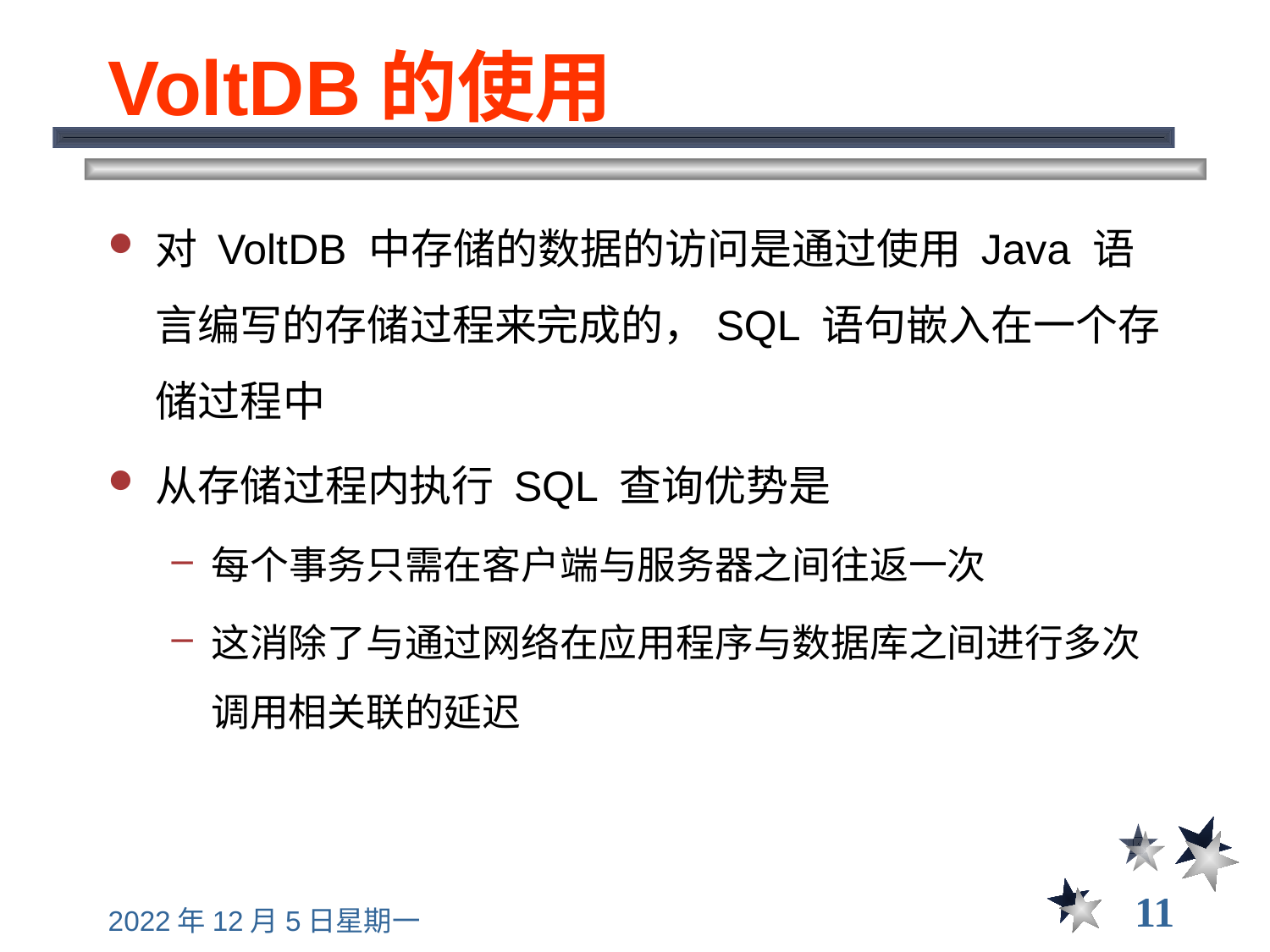

# VoltDB的使用
对 VoltDB 中存储的数据的访问是通过使用 Java 语言编写的存储过程来完成的，SQL 语句嵌入在一个存储过程中
从存储过程内执行 SQL 查询优势是
每个事务只需在客户端与服务器之间往返一次
这消除了与通过网络在应用程序与数据库之间进行多次调用相关联的延迟
11
2022年12月5日星期一
大数据管理----前言